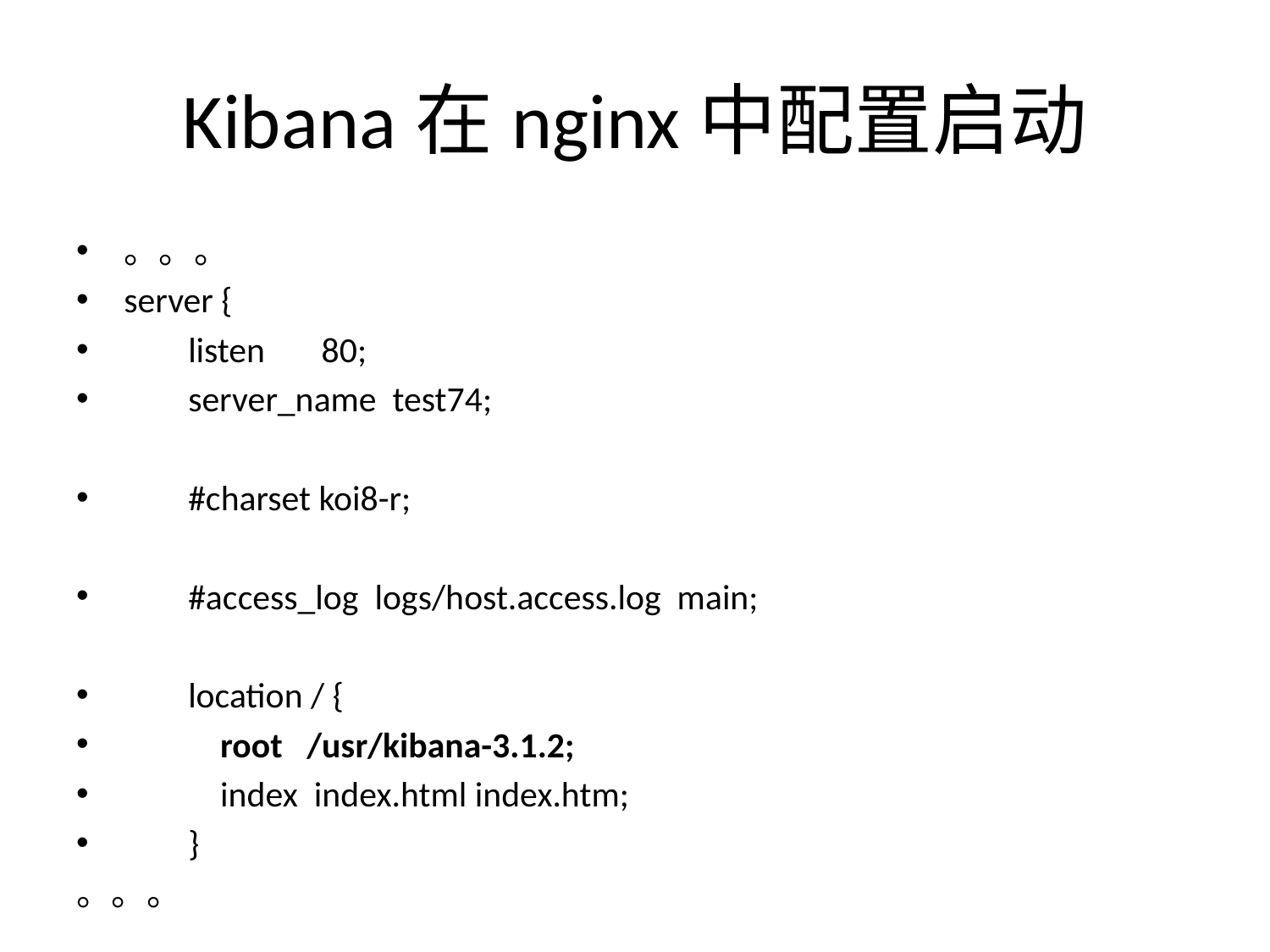

# Kibana在nginx中配置启动
。。。
server {
        listen       80;
        server_name  test74;

        #charset koi8-r;

        #access_log  logs/host.access.log  main;

        location / {
            root   /usr/kibana-3.1.2;
            index  index.html index.htm;
        }
。。。